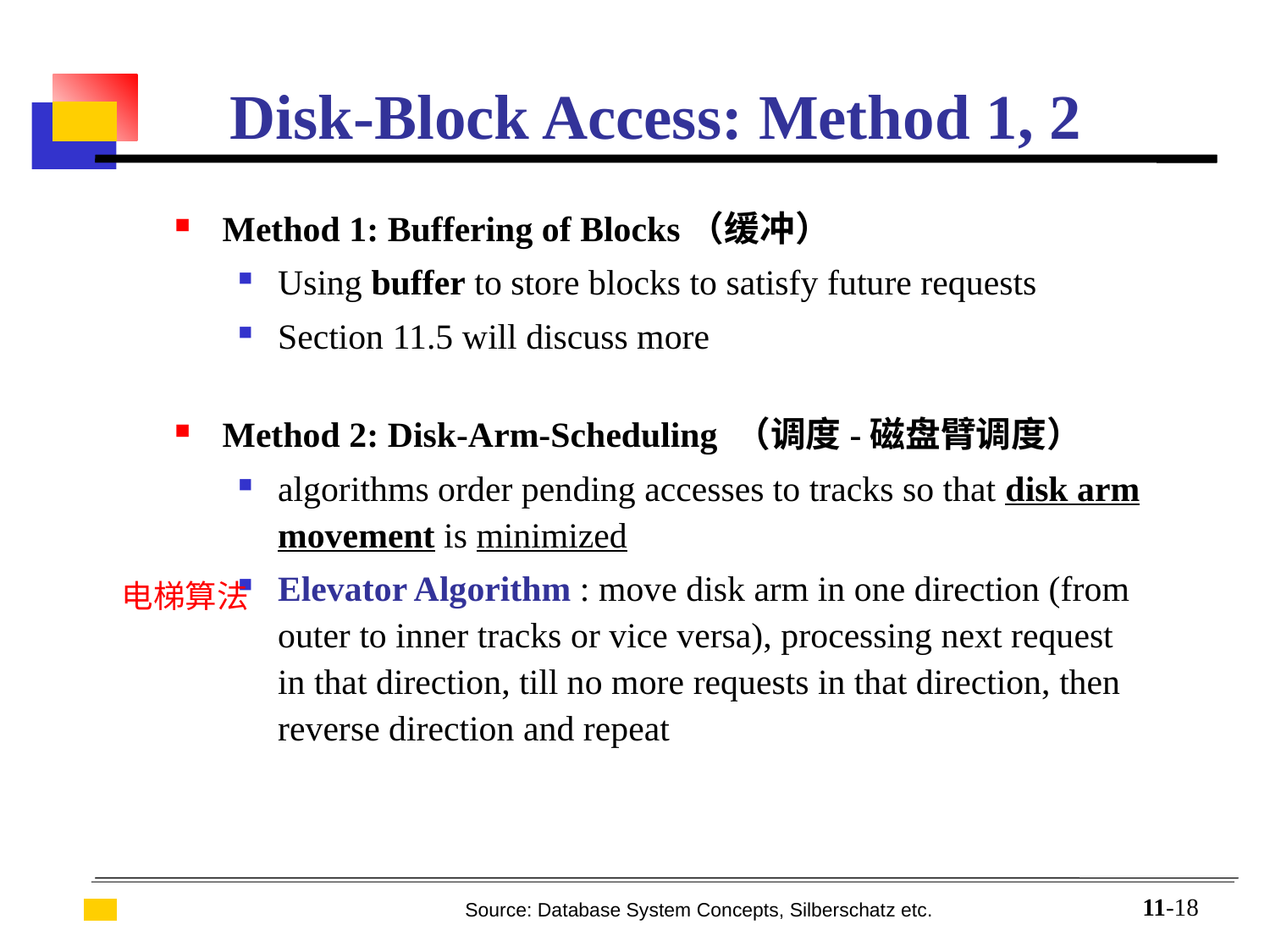

# Disk-Block Access: Method 1, 2
Method 1: Buffering of Blocks（缓冲）
Using buffer to store blocks to satisfy future requests
Section 11.5 will discuss more

Method 2: Disk-Arm-Scheduling （调度-磁盘臂调度）
algorithms order pending accesses to tracks so that disk arm movement is minimized
Elevator Algorithm : move disk arm in one direction (from outer to inner tracks or vice versa), processing next request in that direction, till no more requests in that direction, then reverse direction and repeat
电梯算法
11-18